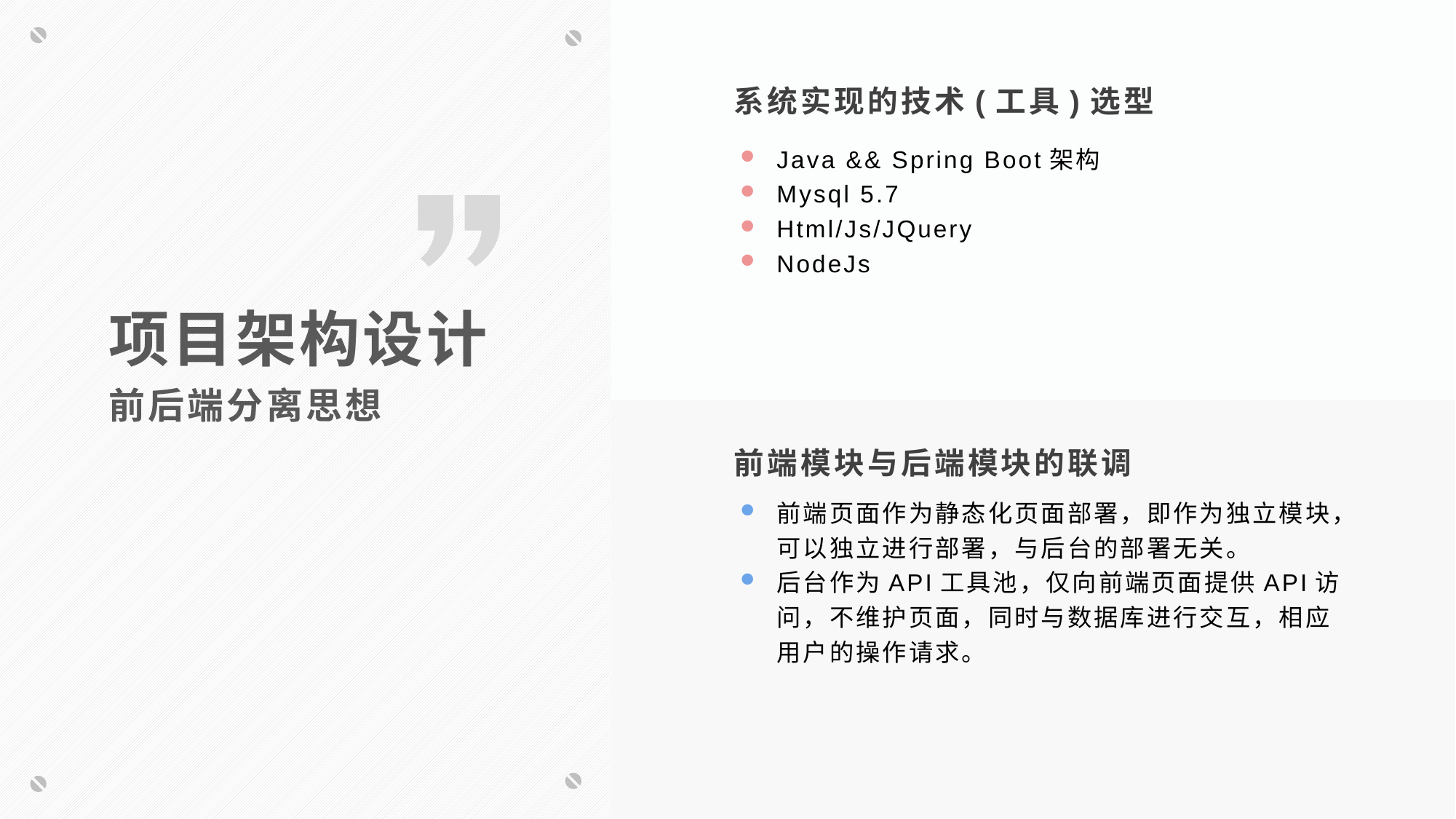

系统实现的技术(工具)选型
Java && Spring Boot架构
Mysql 5.7
Html/Js/JQuery
NodeJs

项目架构设计
前后端分离思想

前端模块与后端模块的联调
前端页面作为静态化页面部署，即作为独立模块，可以独立进行部署，与后台的部署无关。
后台作为API工具池，仅向前端页面提供API访问，不维护页面，同时与数据库进行交互，相应用户的操作请求。